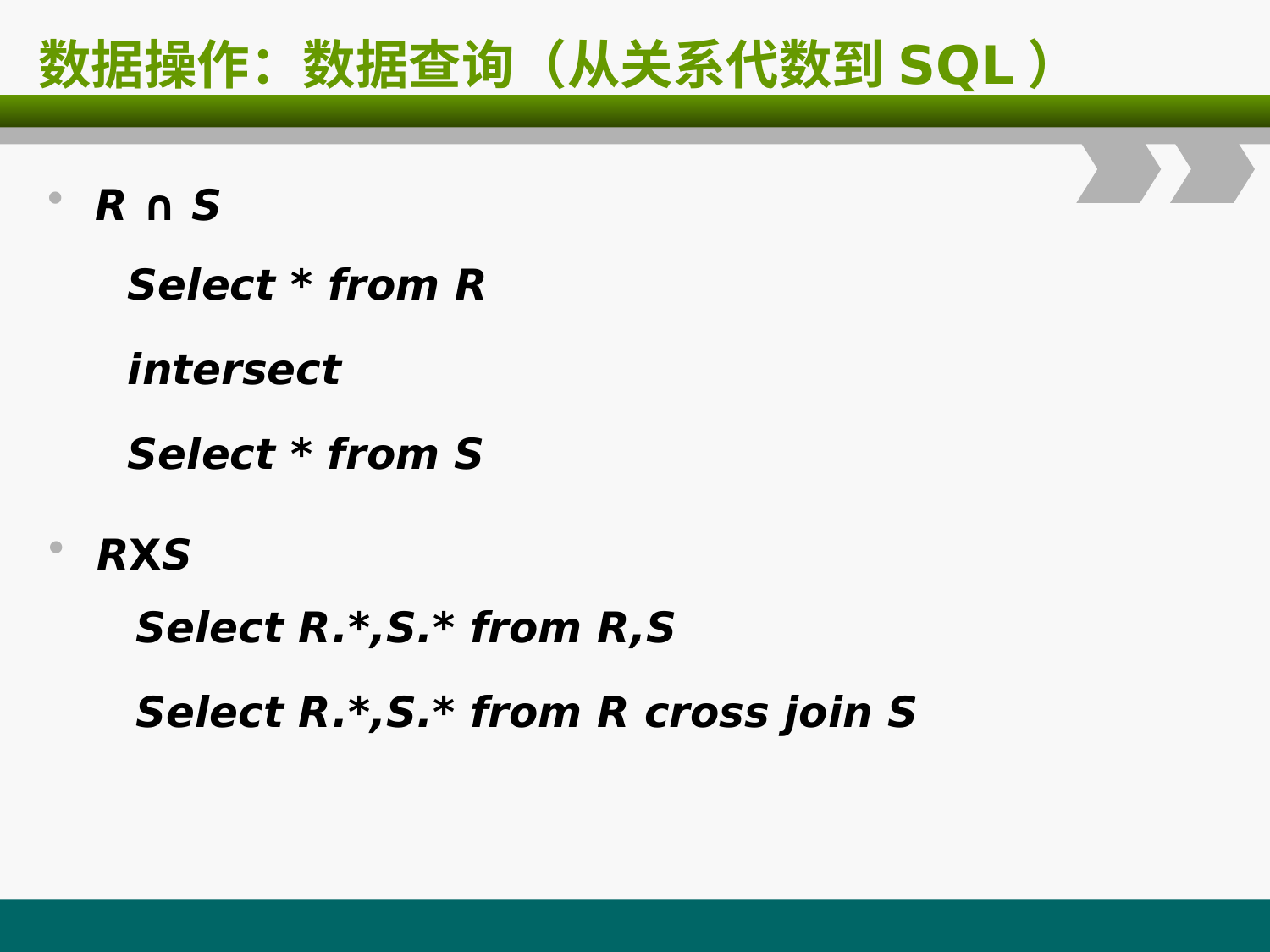

# 数据操作：数据查询（从关系代数到SQL）
R ∩ S
Select * from R
intersect
Select * from S
RXS
Select R.*,S.* from R,S
Select R.*,S.* from R cross join S